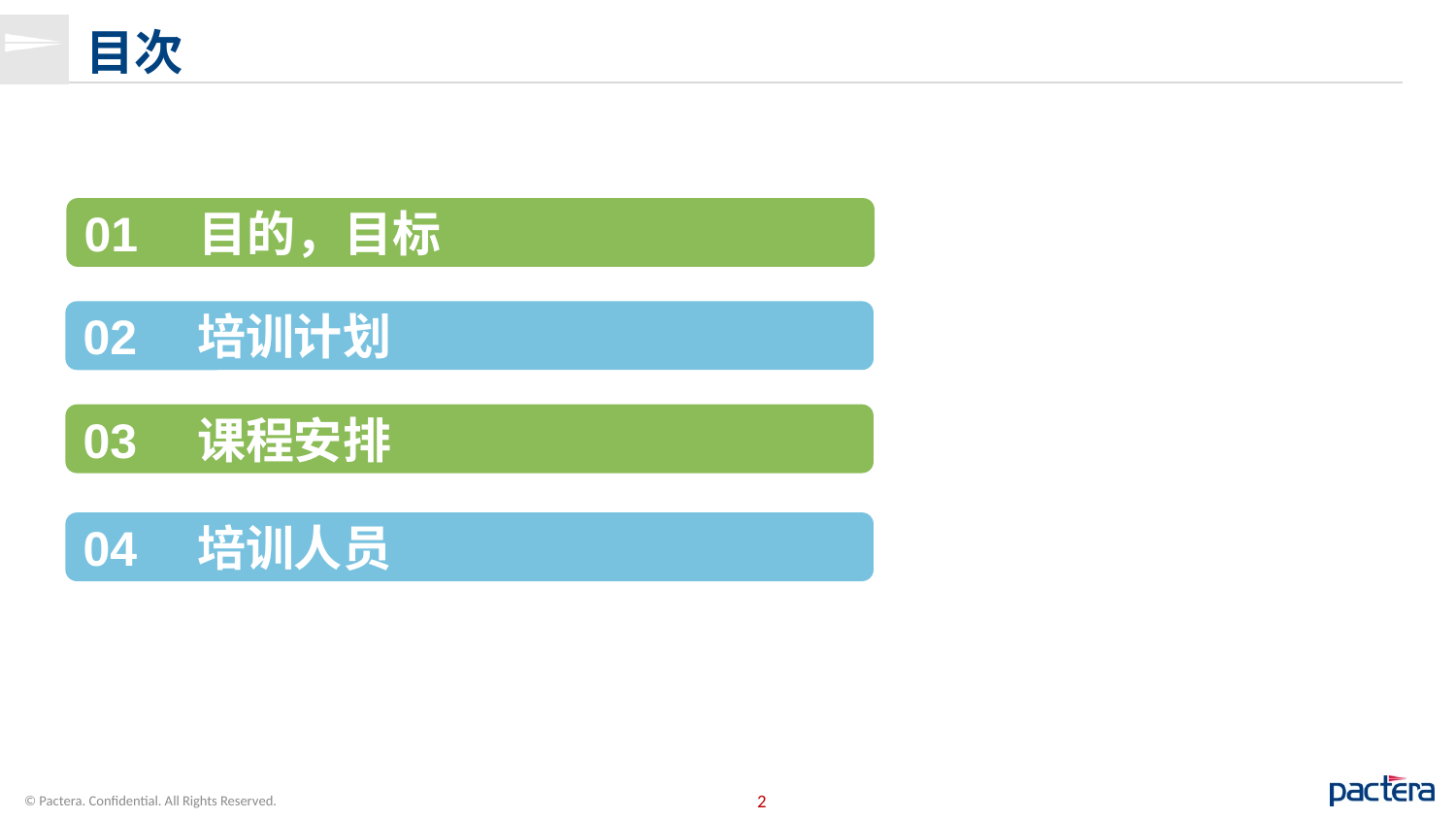

# 目次
01　目的，目标
02　培训计划
03　课程安排
04　培训人员
© Pactera. Confidential. All Rights Reserved.
2